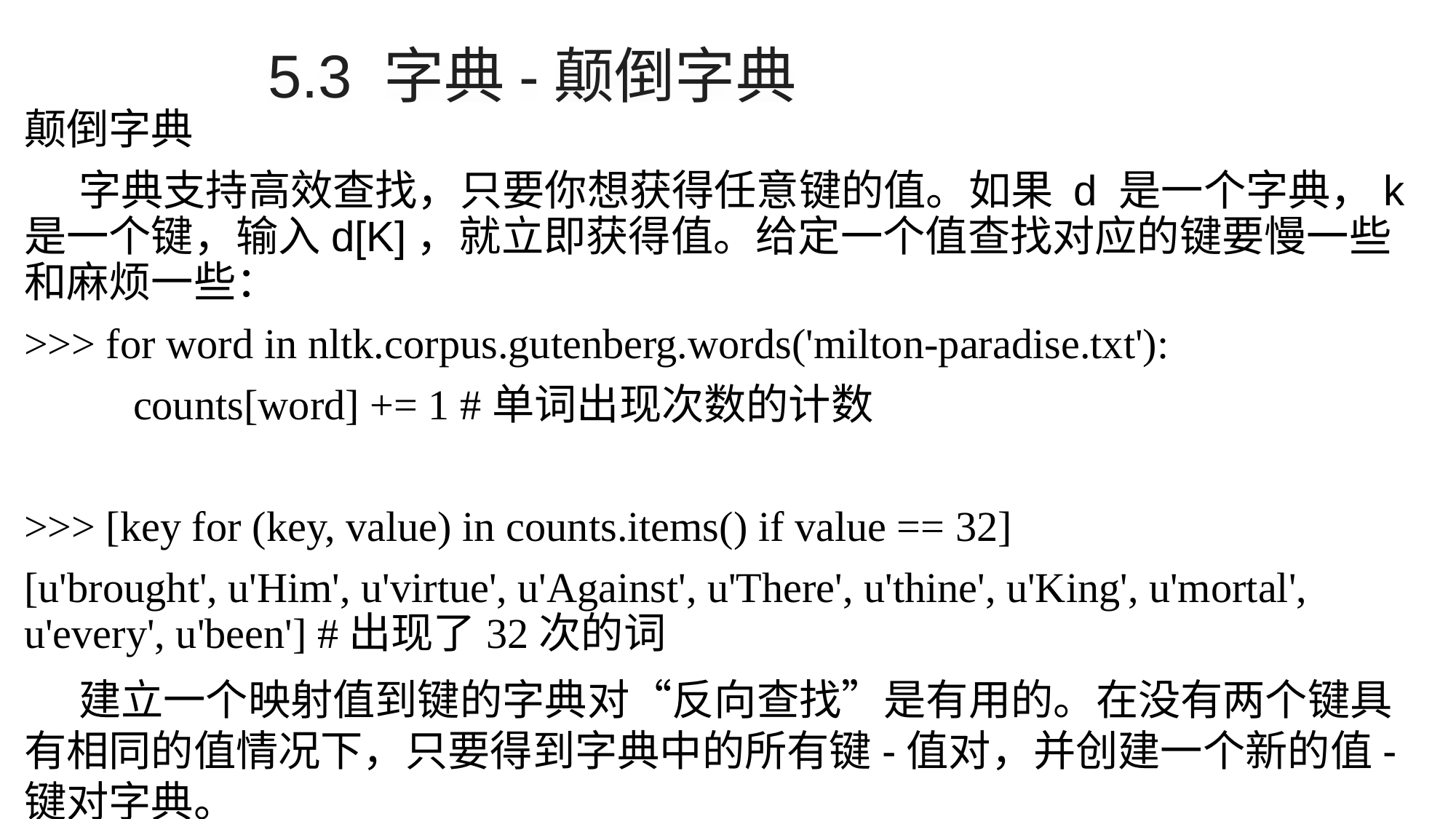

# 5.3 字典-颠倒字典
颠倒字典
字典支持高效查找，只要你想获得任意键的值。如果 d 是一个字典，k 是一个键，输入d[K]，就立即获得值。给定一个值查找对应的键要慢一些和麻烦一些：
>>> for word in nltk.corpus.gutenberg.words('milton-paradise.txt'):
	counts[word] += 1 #单词出现次数的计数

>>> [key for (key, value) in counts.items() if value == 32]
[u'brought', u'Him', u'virtue', u'Against', u'There', u'thine', u'King', u'mortal', u'every', u'been'] #出现了32次的词
建立一个映射值到键的字典对“反向查找”是有用的。在没有两个键具有相同的值情况下，只要得到字典中的所有键-值对，并创建一个新的值-键对字典。